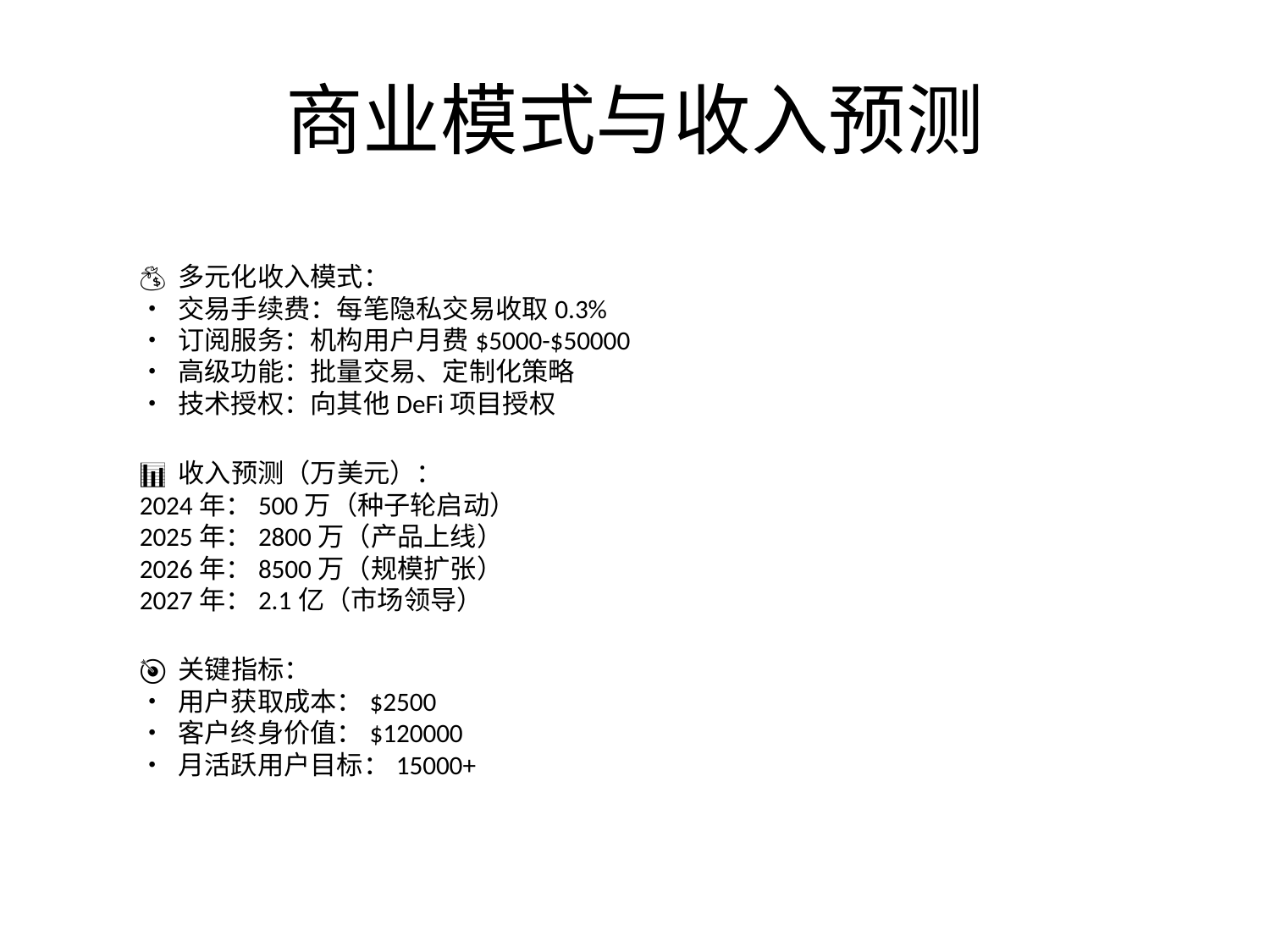

# 商业模式与收入预测

💰 多元化收入模式：
• 交易手续费：每笔隐私交易收取0.3%
• 订阅服务：机构用户月费$5000-$50000
• 高级功能：批量交易、定制化策略
• 技术授权：向其他DeFi项目授权

📊 收入预测（万美元）：
2024年：500万（种子轮启动）
2025年：2800万（产品上线）
2026年：8500万（规模扩张）
2027年：2.1亿（市场领导）

🎯 关键指标：
• 用户获取成本：$2500
• 客户终身价值：$120000
• 月活跃用户目标：15000+